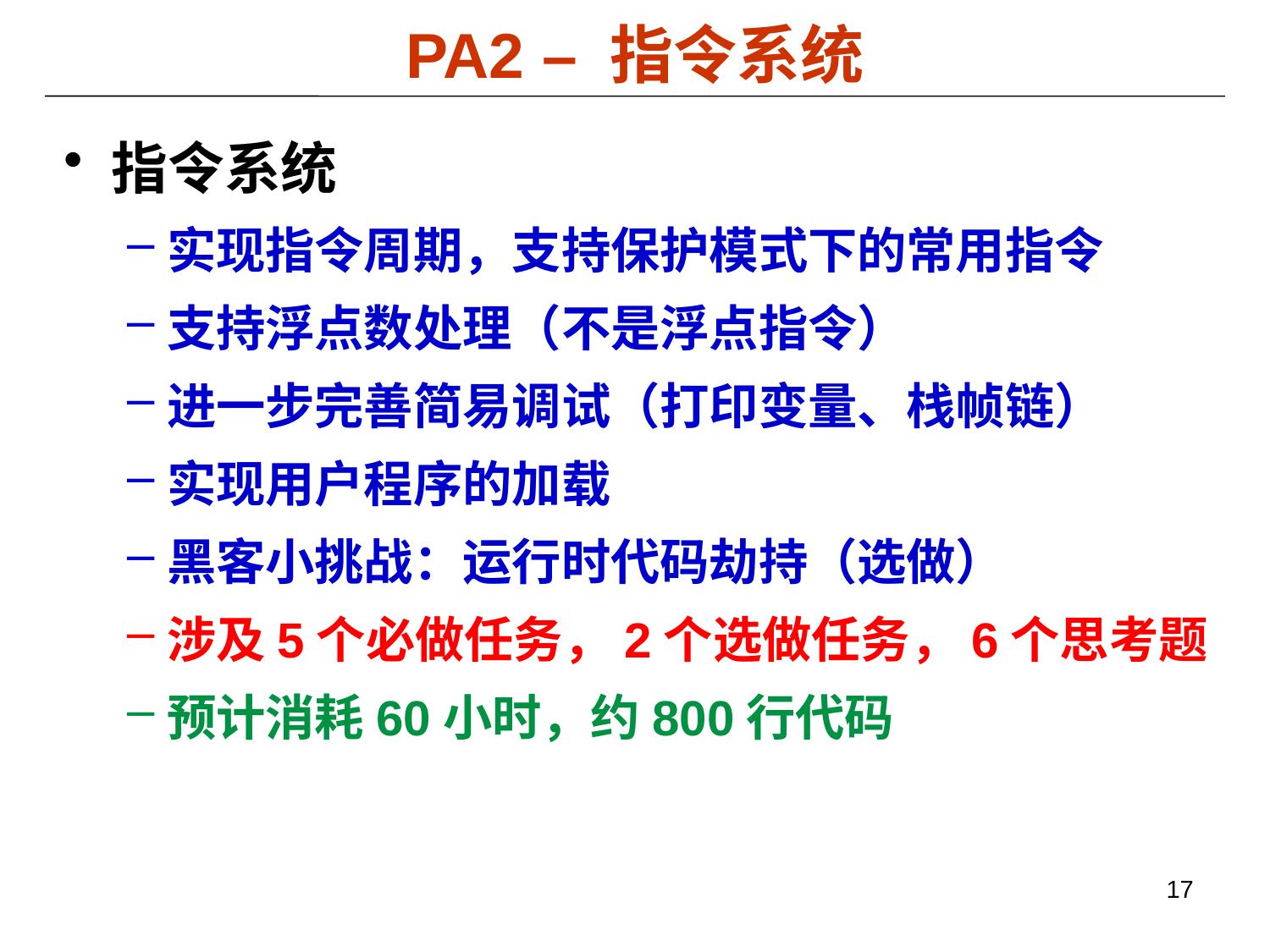

# PA2 – 指令系统
指令系统
实现指令周期，支持保护模式下的常用指令
支持浮点数处理（不是浮点指令）
进一步完善简易调试（打印变量、栈帧链）
实现用户程序的加载
黑客小挑战：运行时代码劫持（选做）
涉及5个必做任务，2个选做任务，6个思考题
预计消耗60小时，约800行代码
17